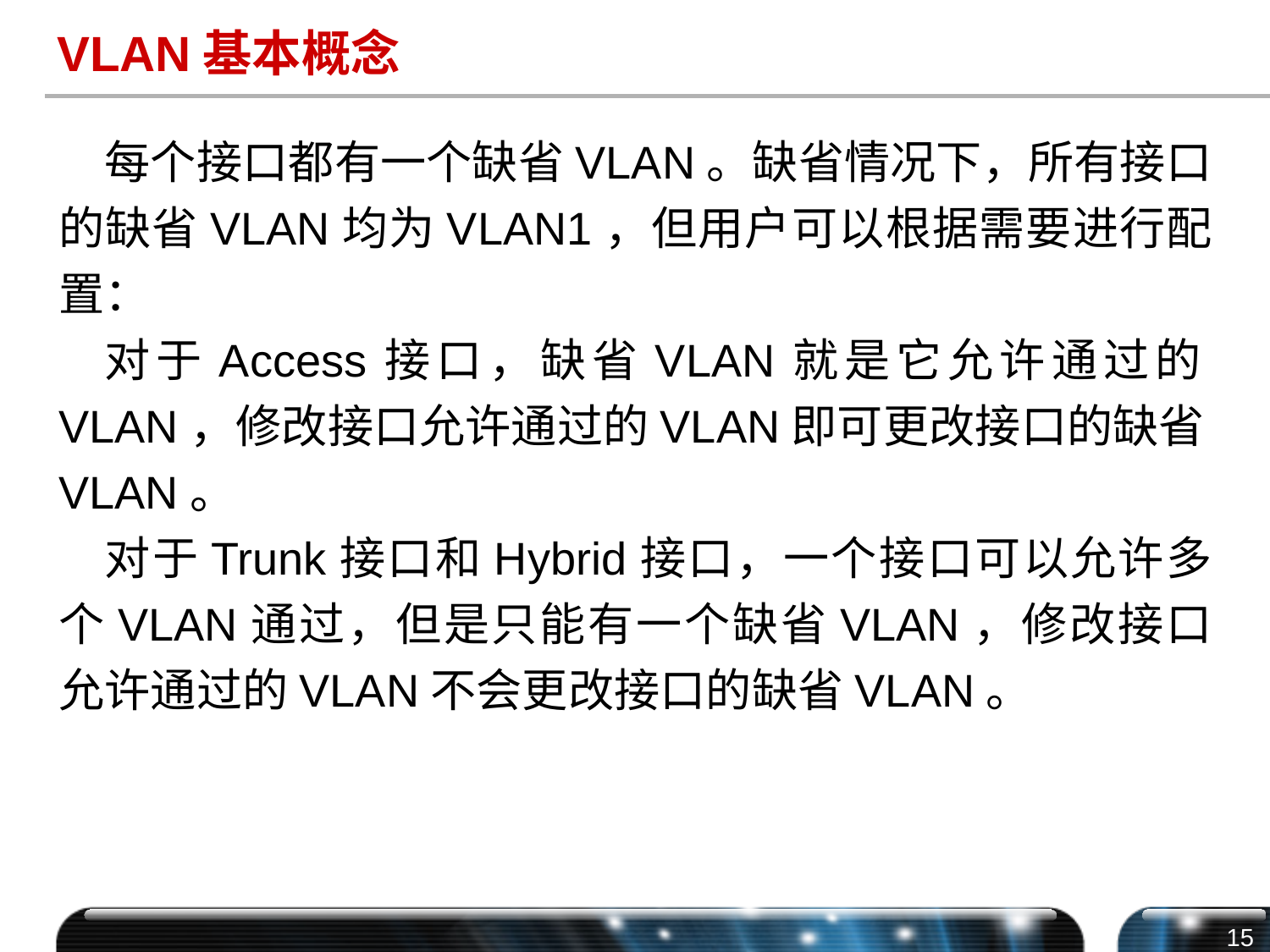

# VLAN基本概念
每个接口都有一个缺省VLAN。缺省情况下，所有接口的缺省VLAN均为VLAN1，但用户可以根据需要进行配置：
对于Access接口，缺省VLAN就是它允许通过的VLAN，修改接口允许通过的VLAN即可更改接口的缺省VLAN。
对于Trunk接口和Hybrid接口，一个接口可以允许多个VLAN通过，但是只能有一个缺省VLAN，修改接口允许通过的VLAN不会更改接口的缺省VLAN。